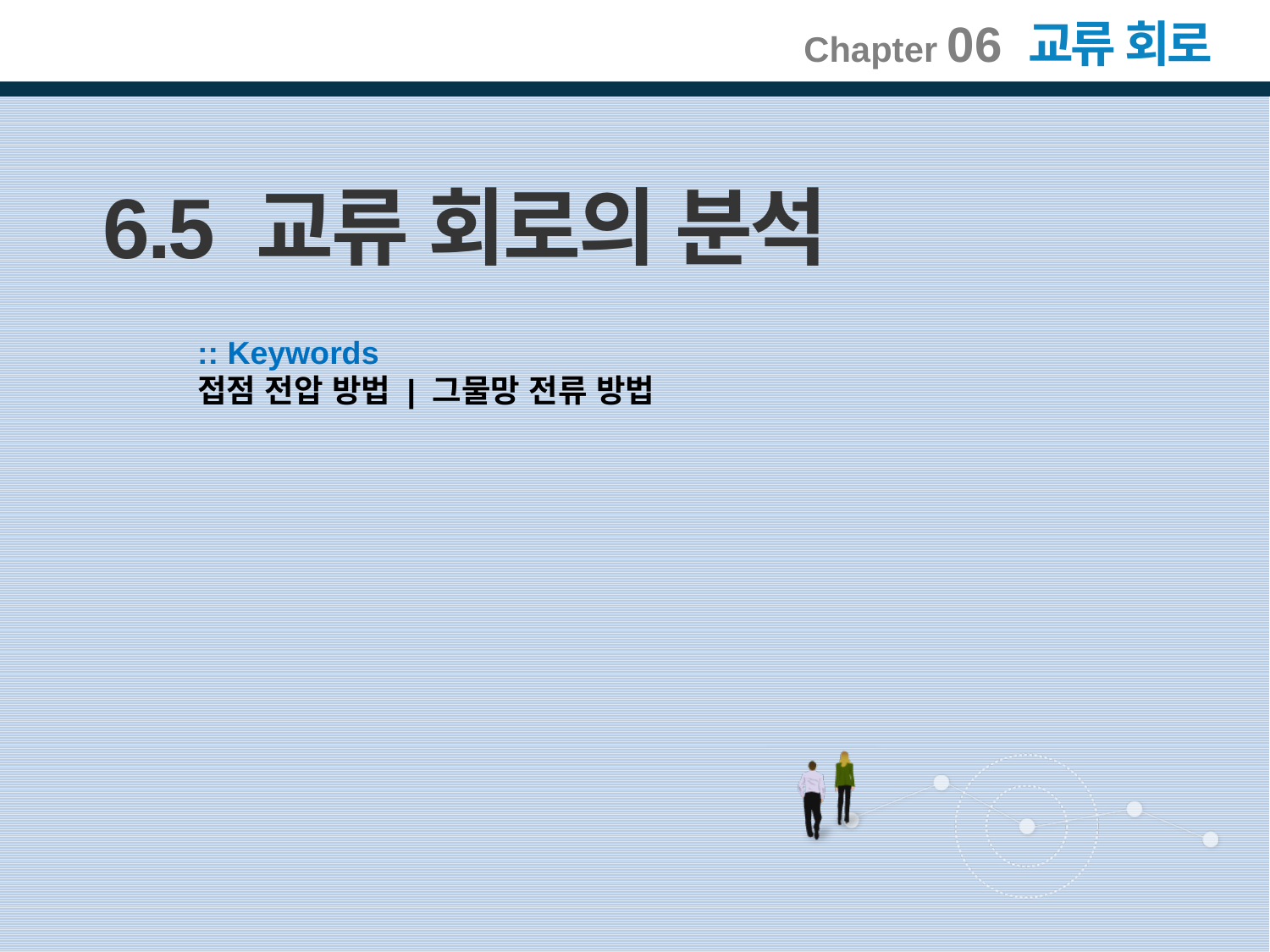

6.5 교류 회로의 분석
:: Keywords
접점 전압 방법 | 그물망 전류 방법